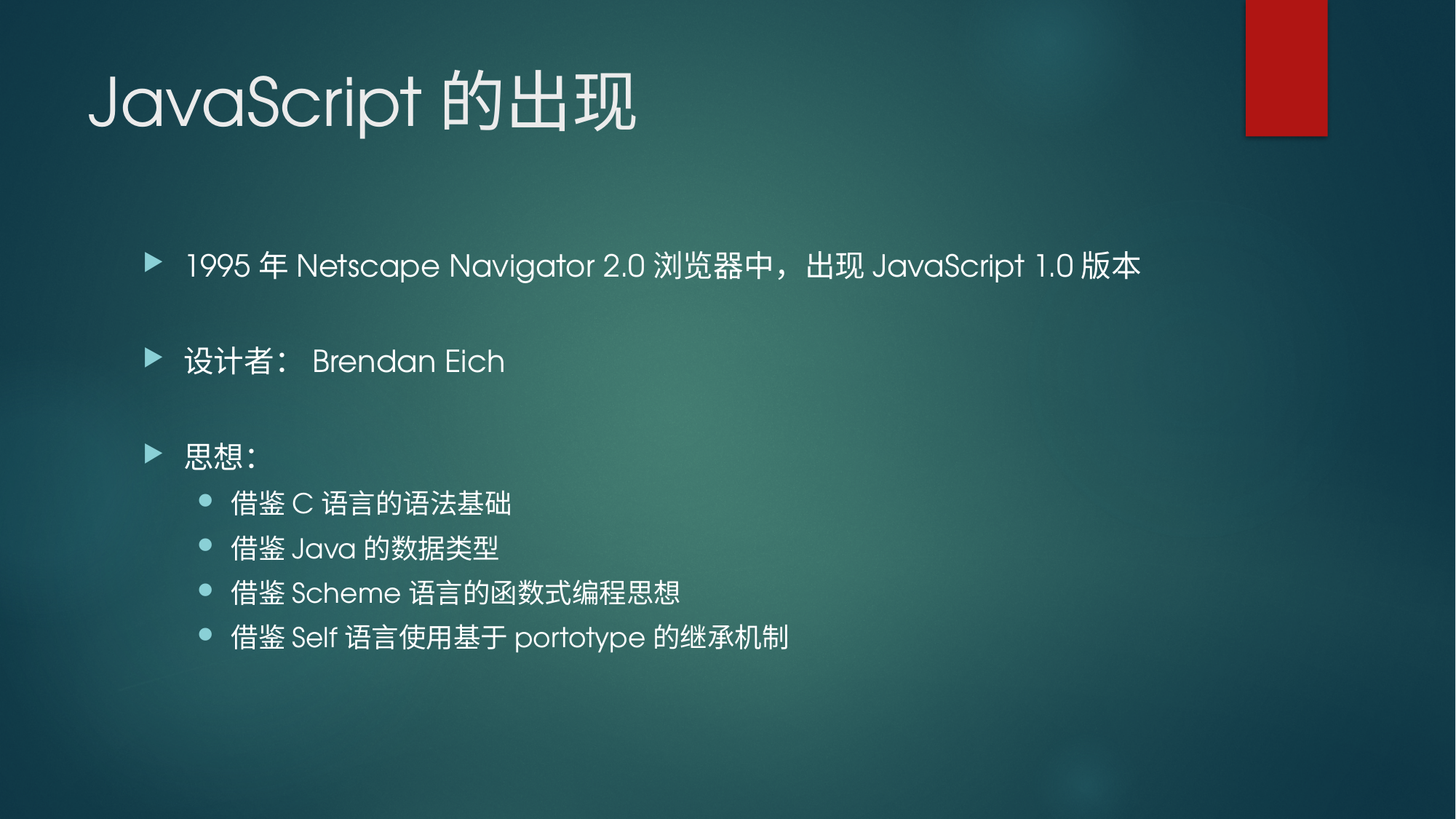

# JavaScript的出现
1995年Netscape Navigator 2.0浏览器中，出现JavaScript 1.0版本

设计者：Brendan Eich

思想：
借鉴C语言的语法基础
借鉴Java的数据类型
借鉴Scheme语言的函数式编程思想
借鉴Self语言使用基于portotype的继承机制